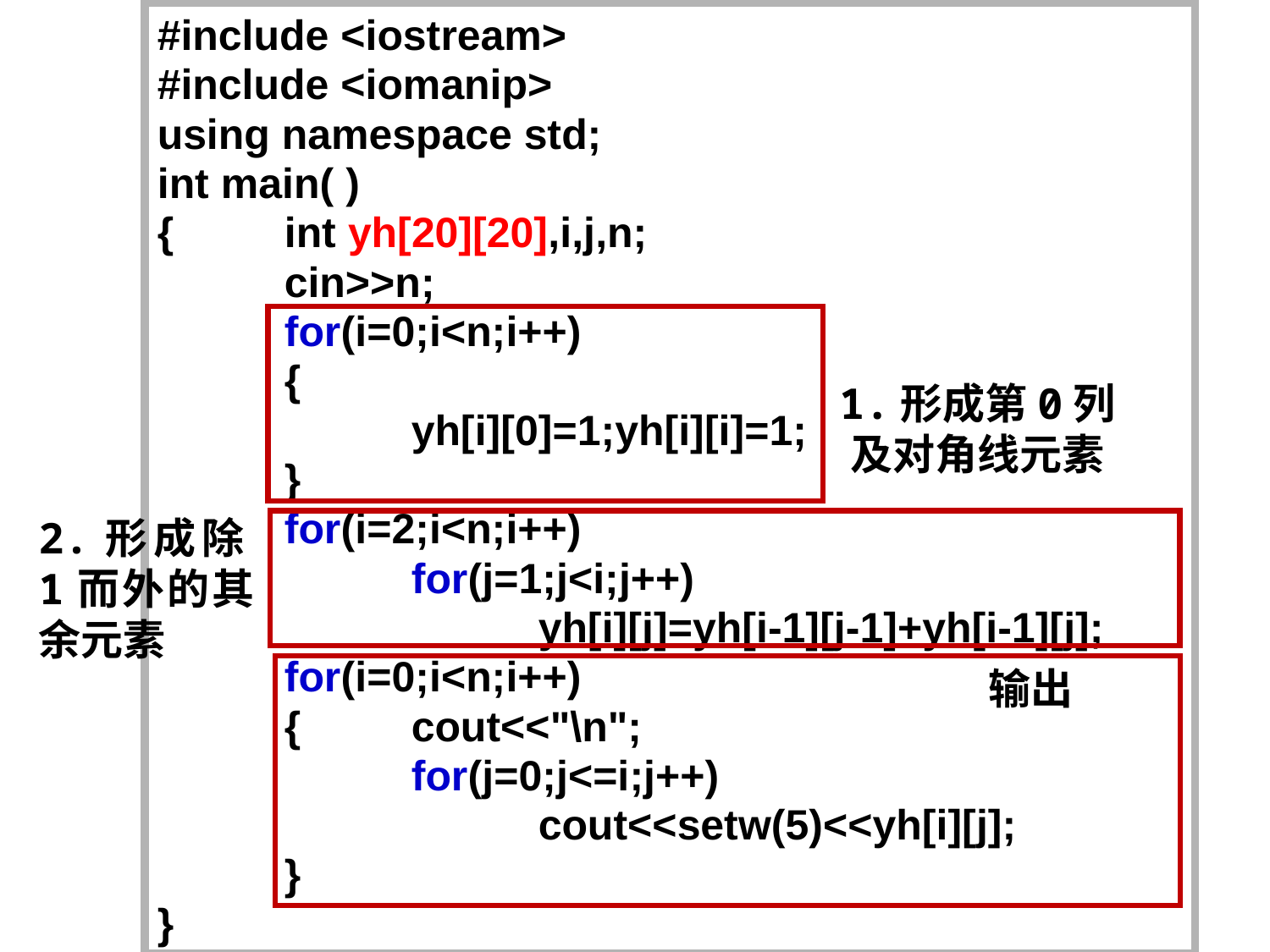

#include <iostream>
#include <iomanip>
using namespace std;
int main( )
{	int yh[20][20],i,j,n;
	cin>>n;
	for(i=0;i<n;i++)
	{
		yh[i][0]=1;yh[i][i]=1;
	}
	for(i=2;i<n;i++)
		for(j=1;j<i;j++)
			yh[i][j]=yh[i-1][j-1]+yh[i-1][j];
	for(i=0;i<n;i++)
	{	cout<<"\n";
		for(j=0;j<=i;j++)
			cout<<setw(5)<<yh[i][j];
	}
}

1.形成第0列及对角线元素
2.形成除1而外的其余元素

输出